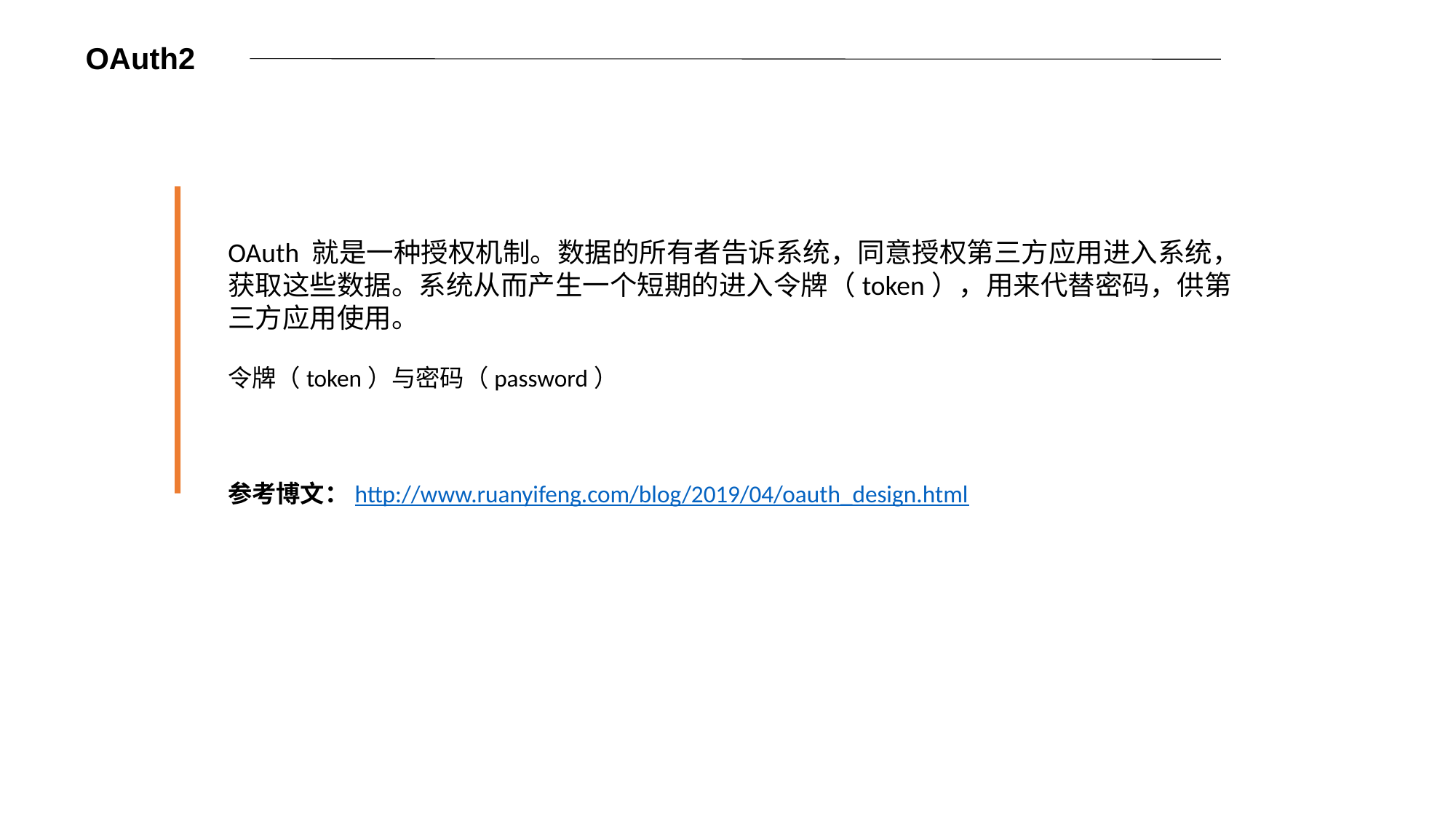

OAuth2

OAuth 就是一种授权机制。数据的所有者告诉系统，同意授权第三方应用进入系统，获取这些数据。系统从而产生一个短期的进入令牌（token），用来代替密码，供第三方应用使用。

令牌（token）与密码（password）

参考博文：http://www.ruanyifeng.com/blog/2019/04/oauth_design.html